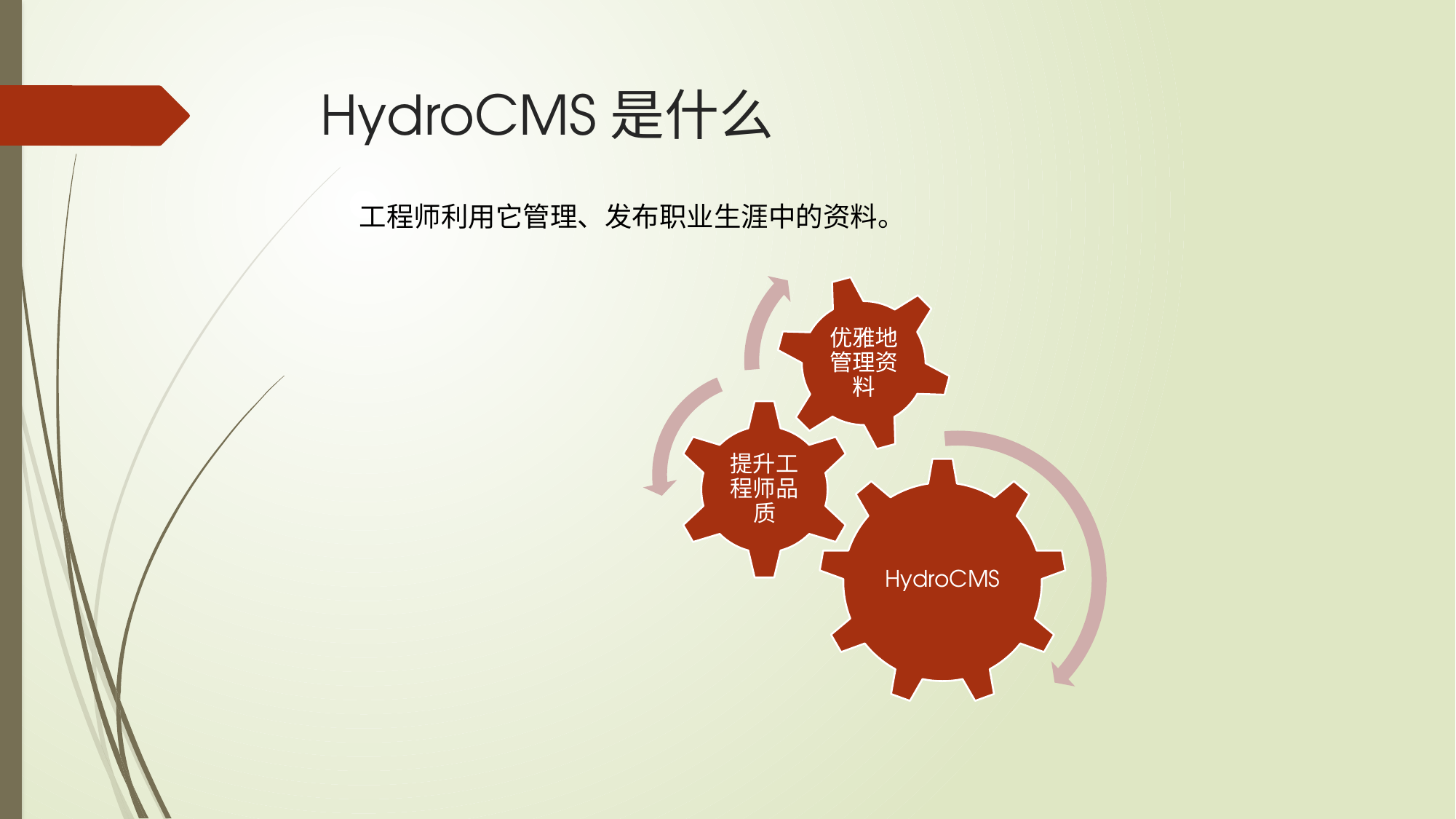

# HydroCMS是什么
工程师利用它管理、发布职业生涯中的资料。
HydroCMS
提升工程师品质
优雅地管理资料